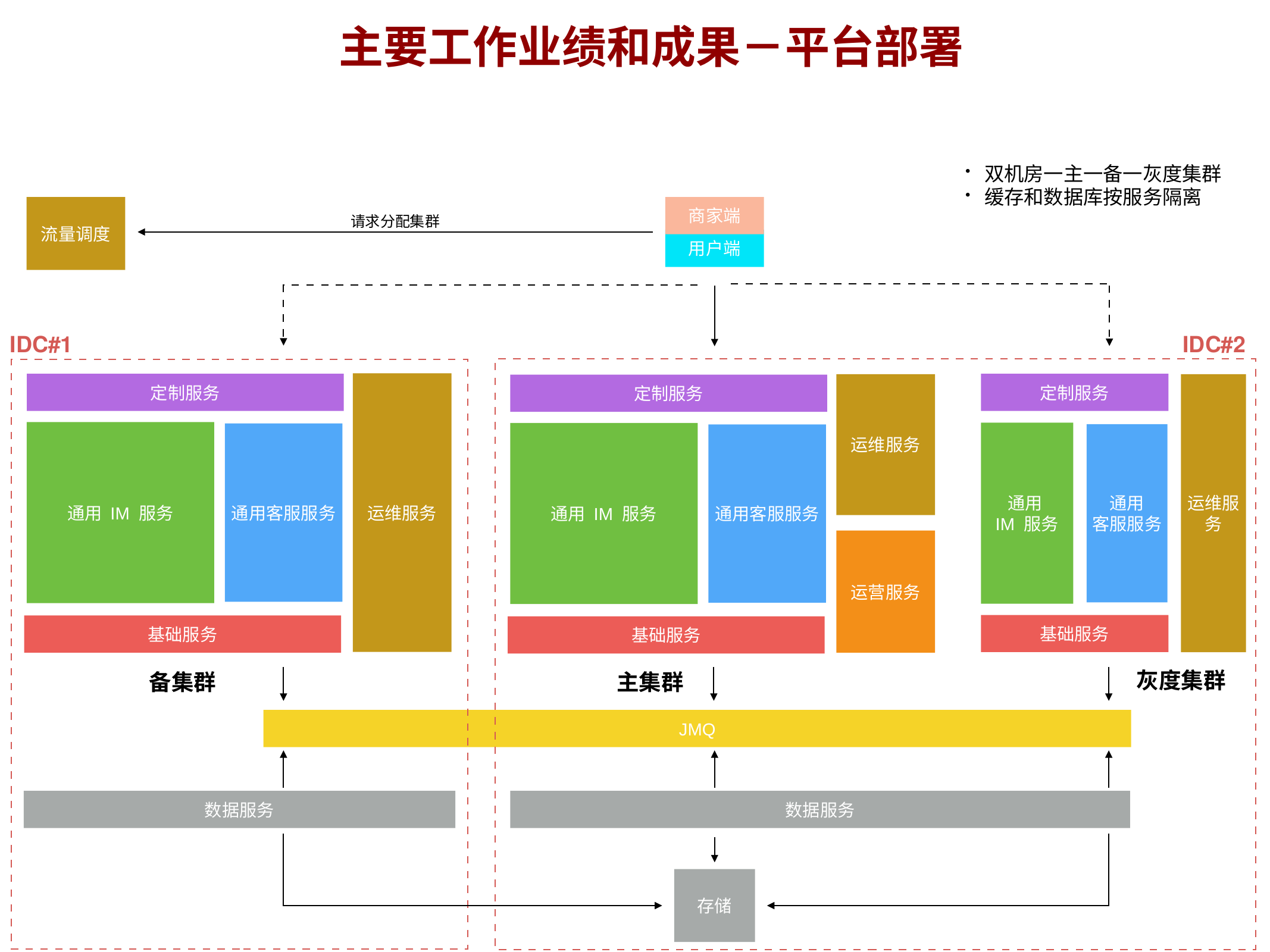

主要工作业绩和成果－平台部署
双机房一主一备一灰度集群
缓存和数据库按服务隔离
商家端
用户端
流量调度
请求分配集群

IDC#1
IDC#2

运维服务
定制服务
定制服务
运维服务
运维服务
定制服务
通用 IM 服务
通用
IM 服务
通用 IM 服务
通用客服服务
通用
客服服务
通用客服服务
运营服务
基础服务
基础服务
基础服务
灰度集群
主集群
备集群

JMQ

数据服务
数据服务

存储